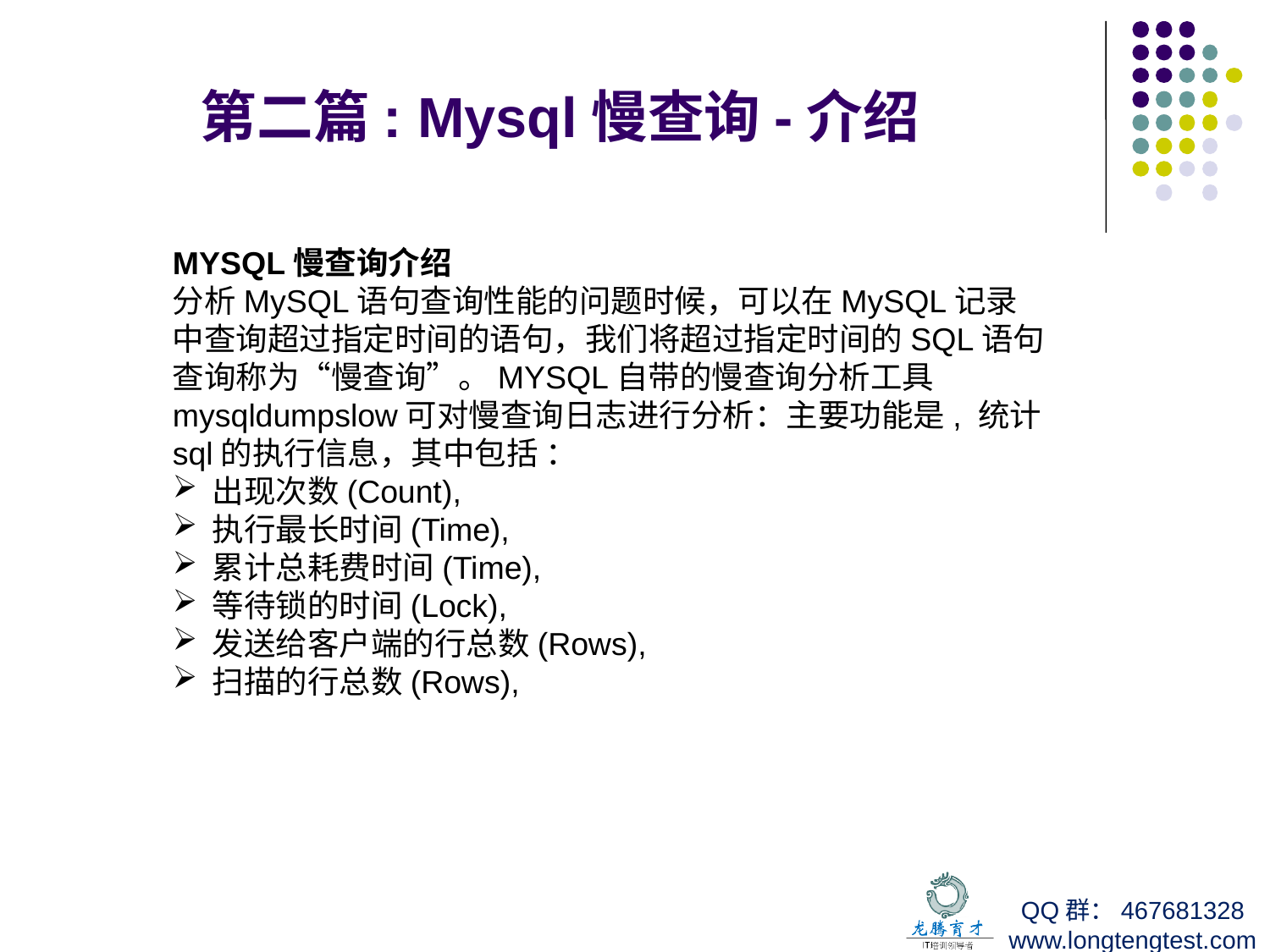

# 第二篇: Mysql慢查询-介绍
MYSQL慢查询介绍
分析MySQL语句查询性能的问题时候，可以在MySQL记录中查询超过指定时间的语句，我们将超过指定时间的SQL语句查询称为“慢查询”。MYSQL自带的慢查询分析工具mysqldumpslow可对慢查询日志进行分析：主要功能是, 统计sql的执行信息，其中包括 ：
出现次数(Count),
执行最长时间(Time),
累计总耗费时间(Time),
等待锁的时间(Lock),
发送给客户端的行总数(Rows),
扫描的行总数(Rows),